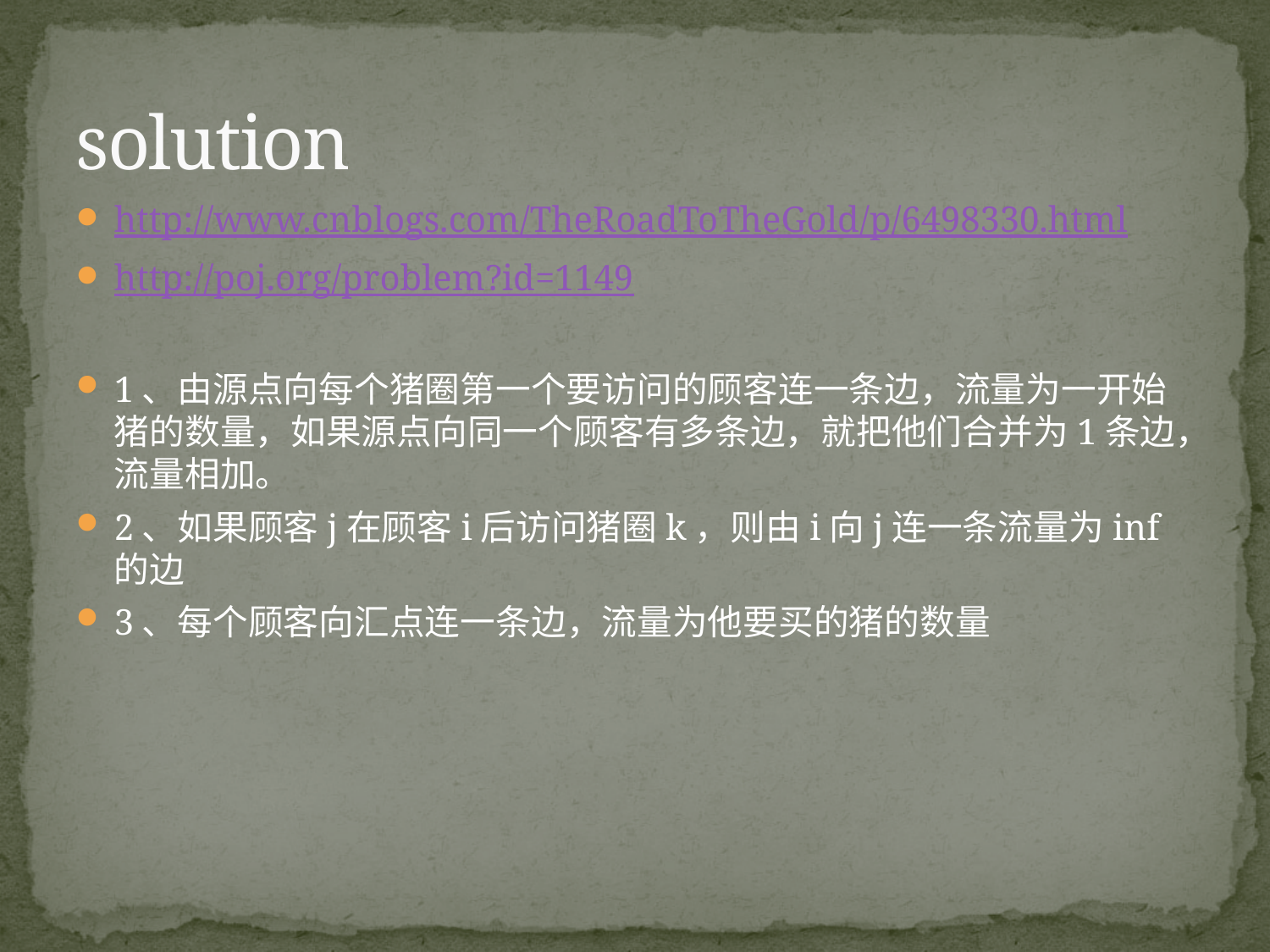

# solution
http://www.cnblogs.com/TheRoadToTheGold/p/6498330.html
http://poj.org/problem?id=1149

1、由源点向每个猪圈第一个要访问的顾客连一条边，流量为一开始猪的数量，如果源点向同一个顾客有多条边，就把他们合并为1条边，流量相加。
2、如果顾客j在顾客i后访问猪圈k，则由i向j连一条流量为inf的边
3、每个顾客向汇点连一条边，流量为他要买的猪的数量